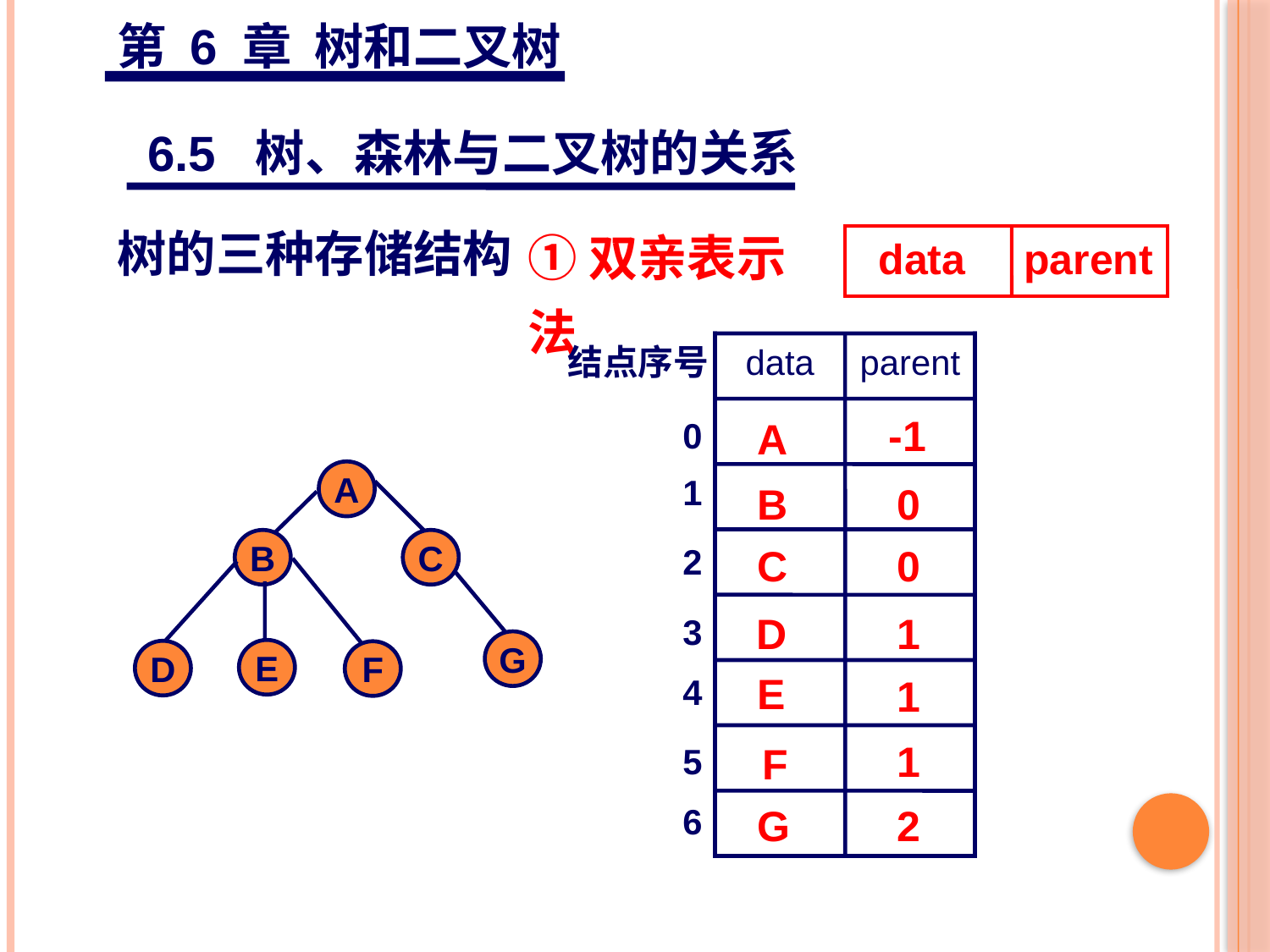

第 6 章  树和二叉树

6.5  树、森林与二叉树的关系

①双亲表示法
树的三种存储结构

data

parent
结点序号
data

parent

0
1

2

3

4

5

6

-1
A
A

B
C

G
E
D
F
B
0
C
0
D
1
E
1
1
F
G
2
64